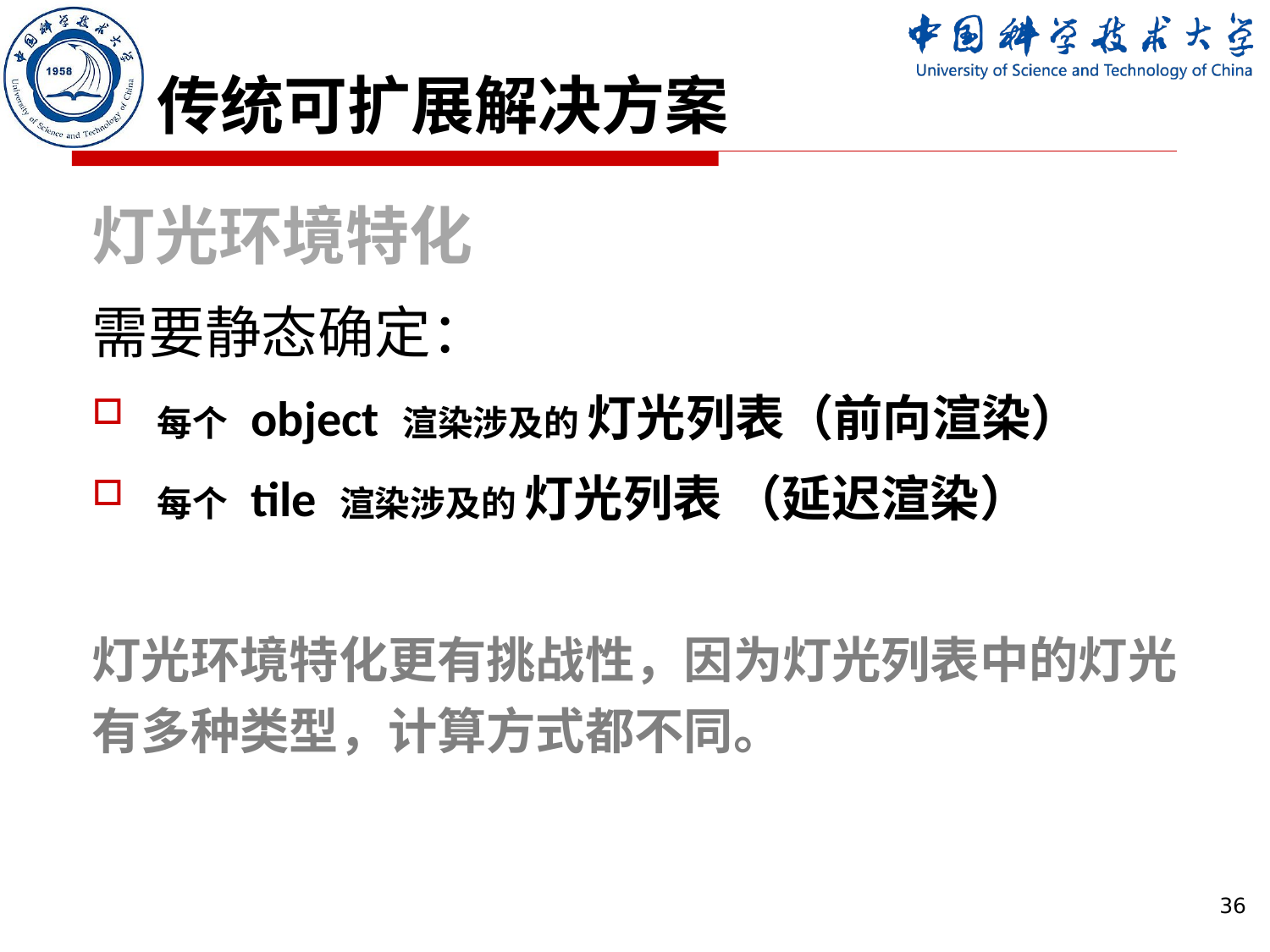

# 传统可扩展解决方案
灯光环境特化
需要静态确定：
每个 object 渲染涉及的 灯光列表（前向渲染）
每个 tile 渲染涉及的 灯光列表 （延迟渲染）

灯光环境特化更有挑战性，因为灯光列表中的灯光有多种类型，计算方式都不同。
36